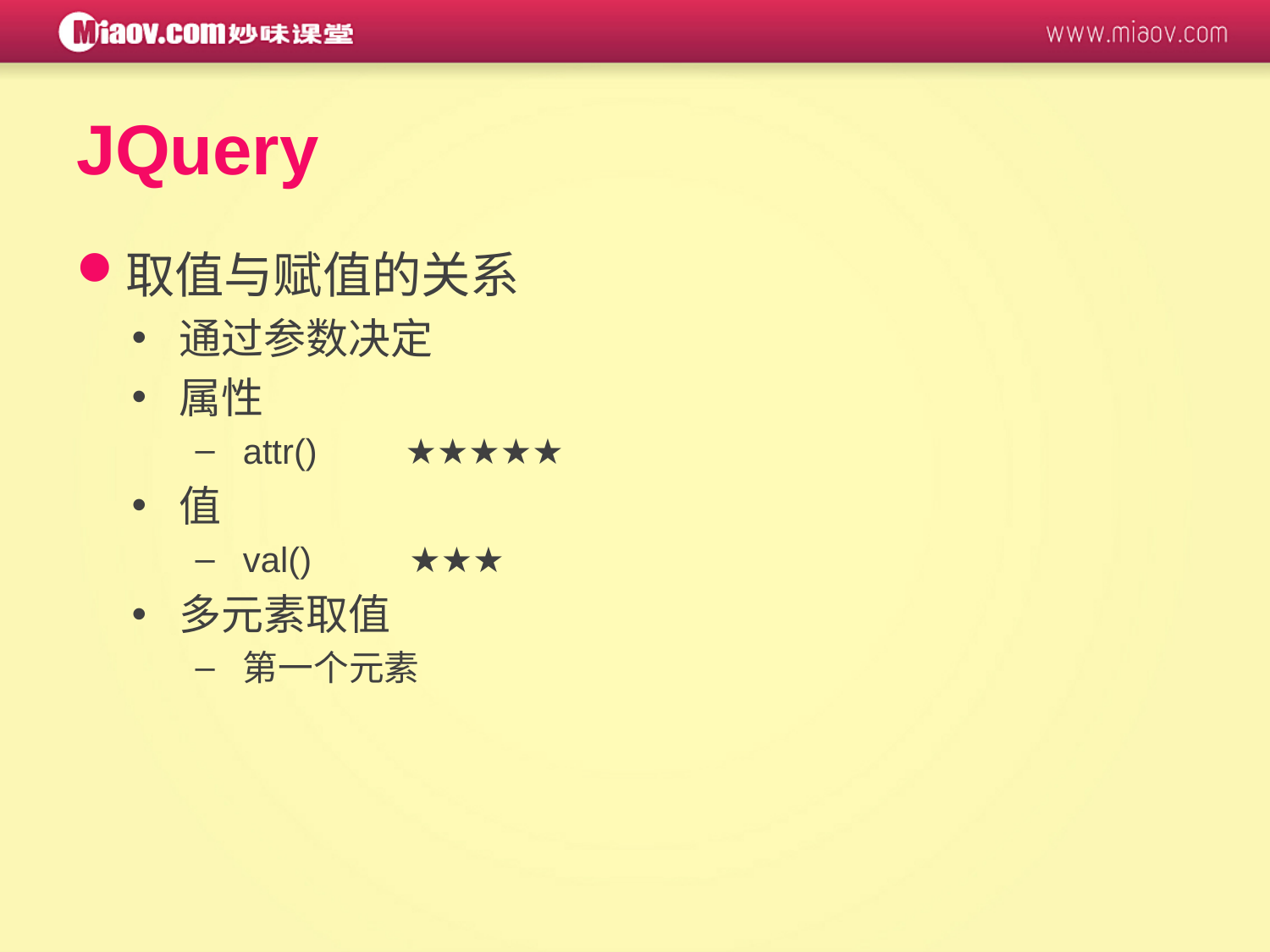

# JQuery
取值与赋值的关系
通过参数决定
属性
attr()         ★★★★★
值
val()          ★★★
多元素取值
第一个元素